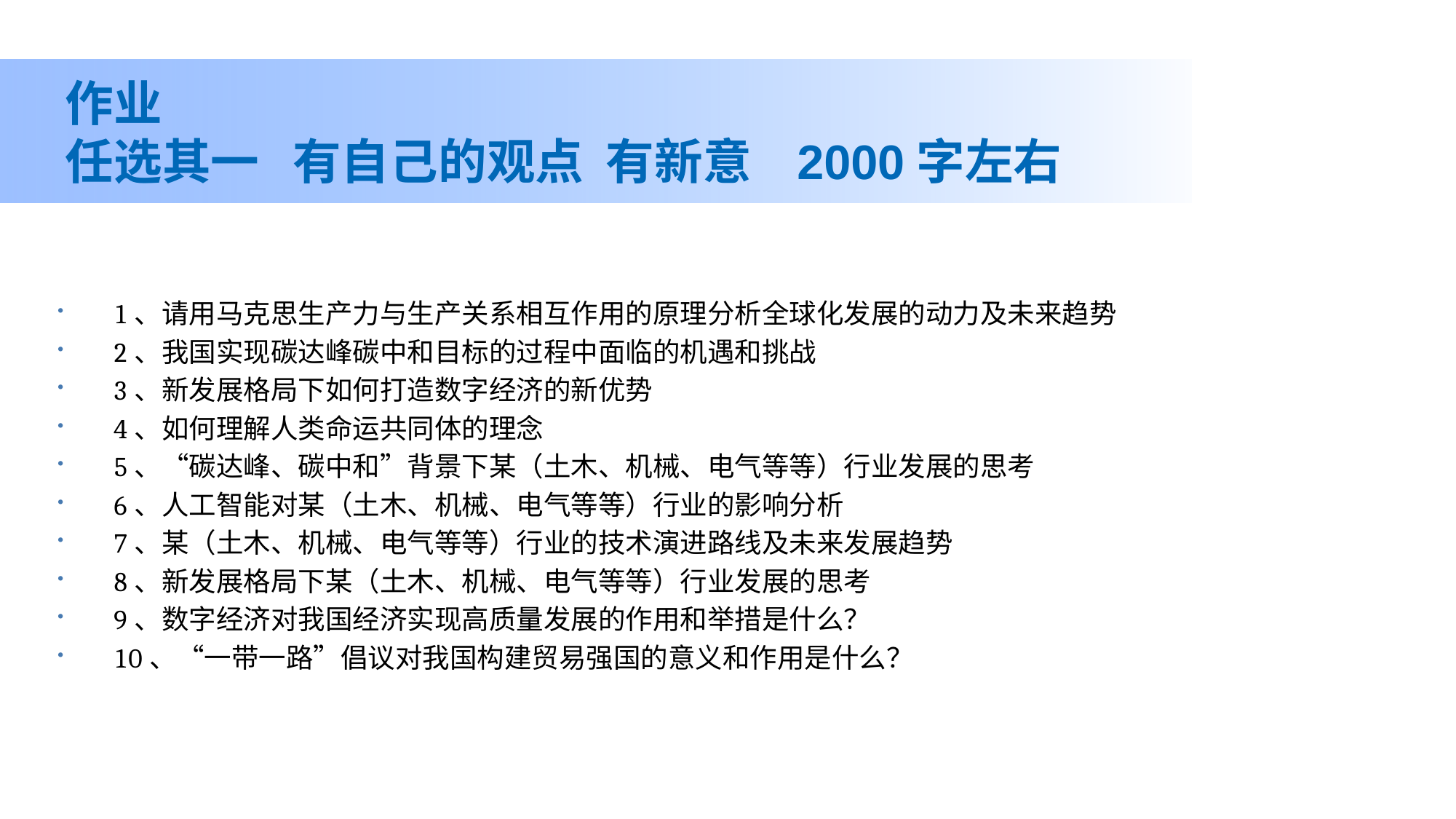

作业
任选其一   有自己的观点  有新意   2000字左右
1、请用马克思生产力与生产关系相互作用的原理分析全球化发展的动力及未来趋势
2、我国实现碳达峰碳中和目标的过程中面临的机遇和挑战
3、新发展格局下如何打造数字经济的新优势
4、如何理解人类命运共同体的理念
5、“碳达峰、碳中和”背景下某（土木、机械、电气等等）行业发展的思考
6、人工智能对某（土木、机械、电气等等）行业的影响分析
7、某（土木、机械、电气等等）行业的技术演进路线及未来发展趋势
8、新发展格局下某（土木、机械、电气等等）行业发展的思考
9、数字经济对我国经济实现高质量发展的作用和举措是什么？
10、“一带一路”倡议对我国构建贸易强国的意义和作用是什么？